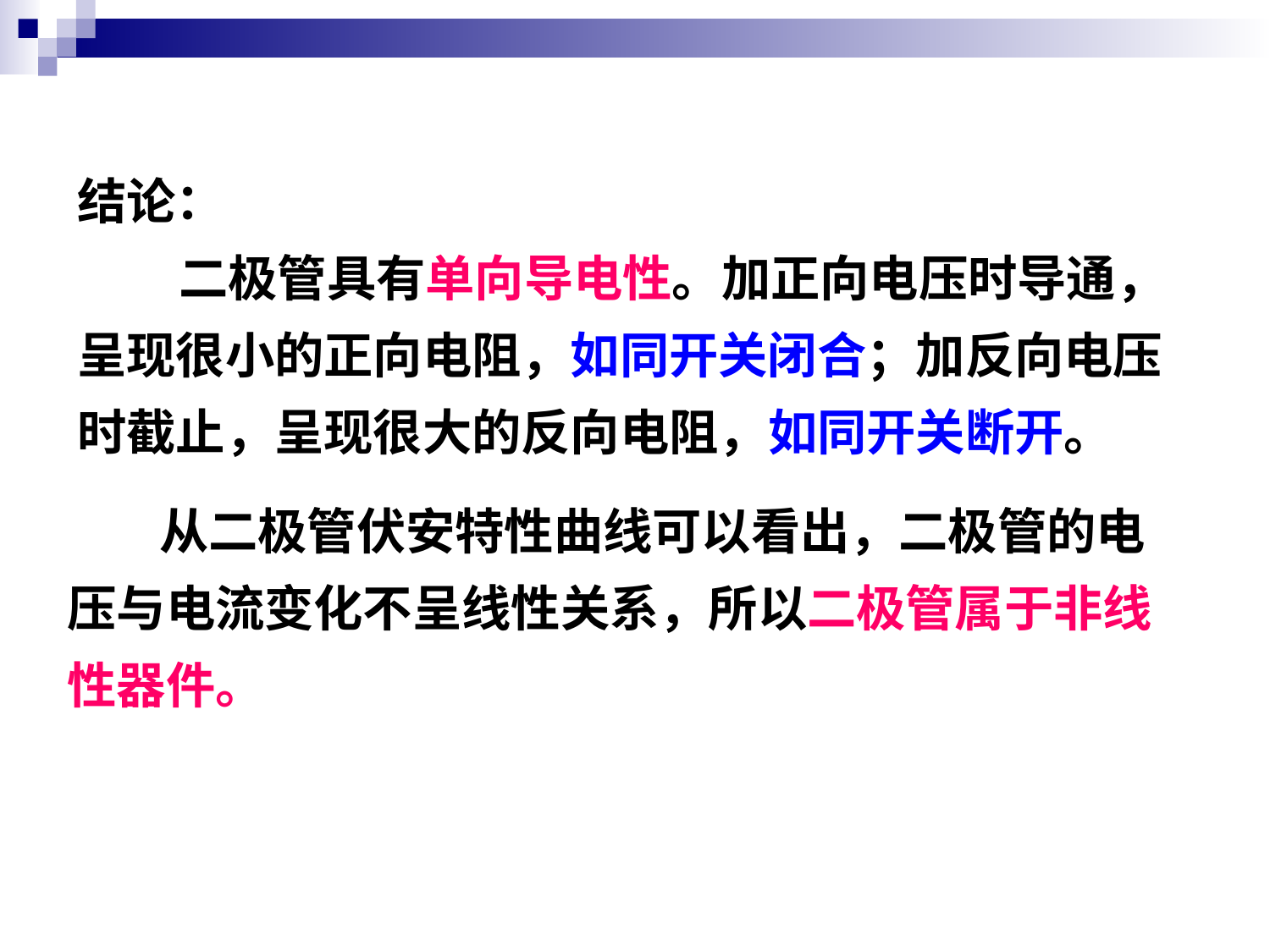

结论：
        二极管具有单向导电性。加正向电压时导通，呈现很小的正向电阻，如同开关闭合；加反向电压时截止，呈现很大的反向电阻，如同开关断开。
　　从二极管伏安特性曲线可以看出，二极管的电压与电流变化不呈线性关系，所以二极管属于非线性器件。

37